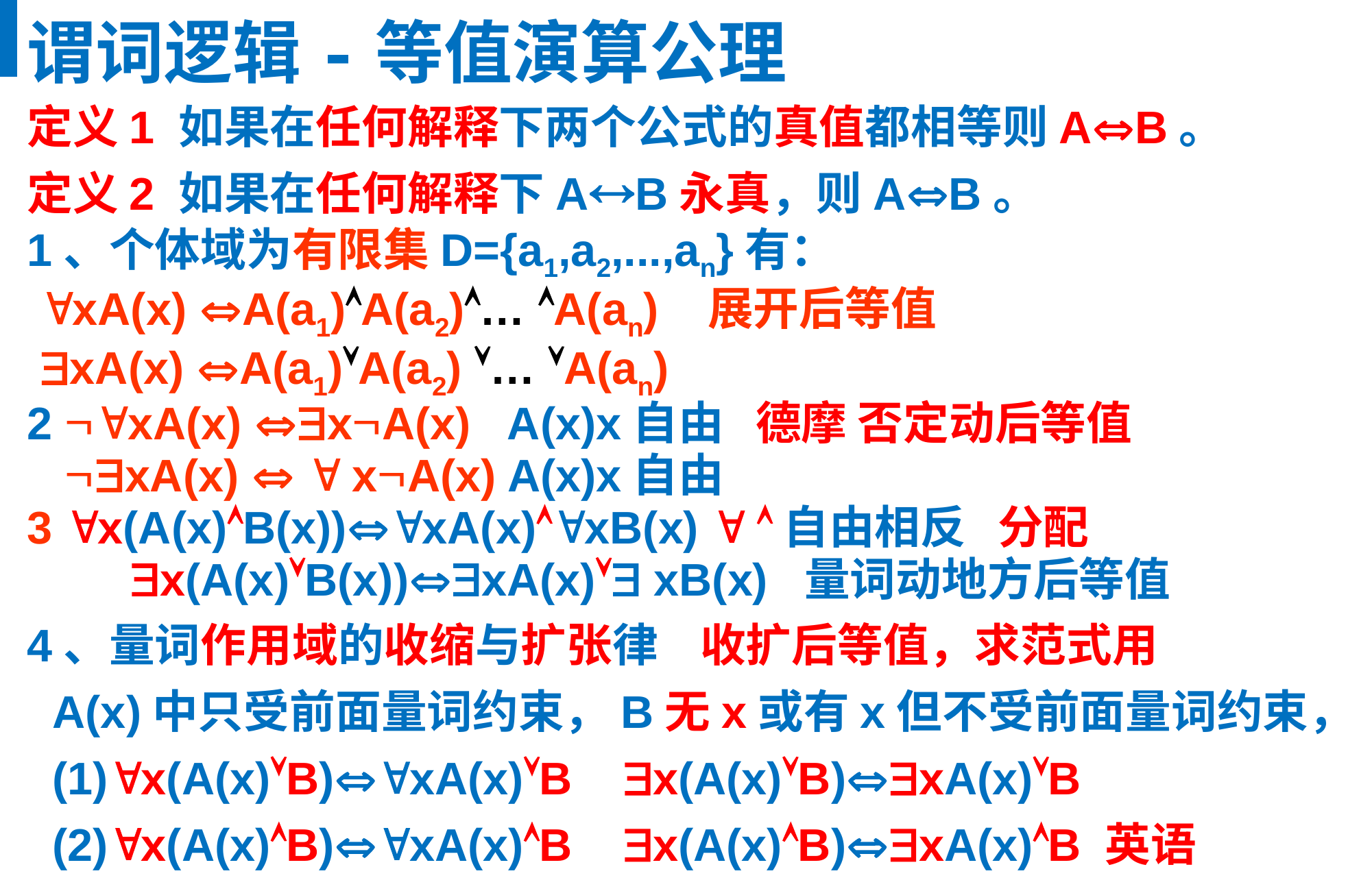

谓词逻辑-等值演算公理
定义1 如果在任何解释下两个公式的真值都相等则A⇔B。
定义2 如果在任何解释下A↔B永真，则A⇔B。
1、个体域为有限集D={a1,a2,...,an}有：
 ∀xA(x) ⇔A(a1)∧A(a2)∧… ∧A(an)   展开后等值
 ∃xA(x) ⇔A(a1)∨A(a2) ∨… ∨A(an)
2 ¬∀xA(x) ⇔∃x¬A(x)   A(x)x自由   德摩 否定动后等值
   ¬∃xA(x) ⇔ ∀ x¬A(x) A(x)x自由
3 ∀x(A(x)∧B(x))⇔∀xA(x)∧∀xB(x) ∀ ∧自由相反   分配
	∃x(A(x)∨B(x))⇔∃xA(x)∨∃ xB(x)  量词动地方后等值
4、量词作用域的收缩与扩张律    收扩后等值，求范式用
  A(x)中只受前面量词约束，B无x或有x但不受前面量词约束，
  (1)∀x(A(x)∨B)⇔∀xA(x)∨B    ∃x(A(x)∨B)⇔∃xA(x)∨B
  (2)∀x(A(x)∧B)⇔∀xA(x)∧B    ∃x(A(x)∧B)⇔∃xA(x)∧B 英语